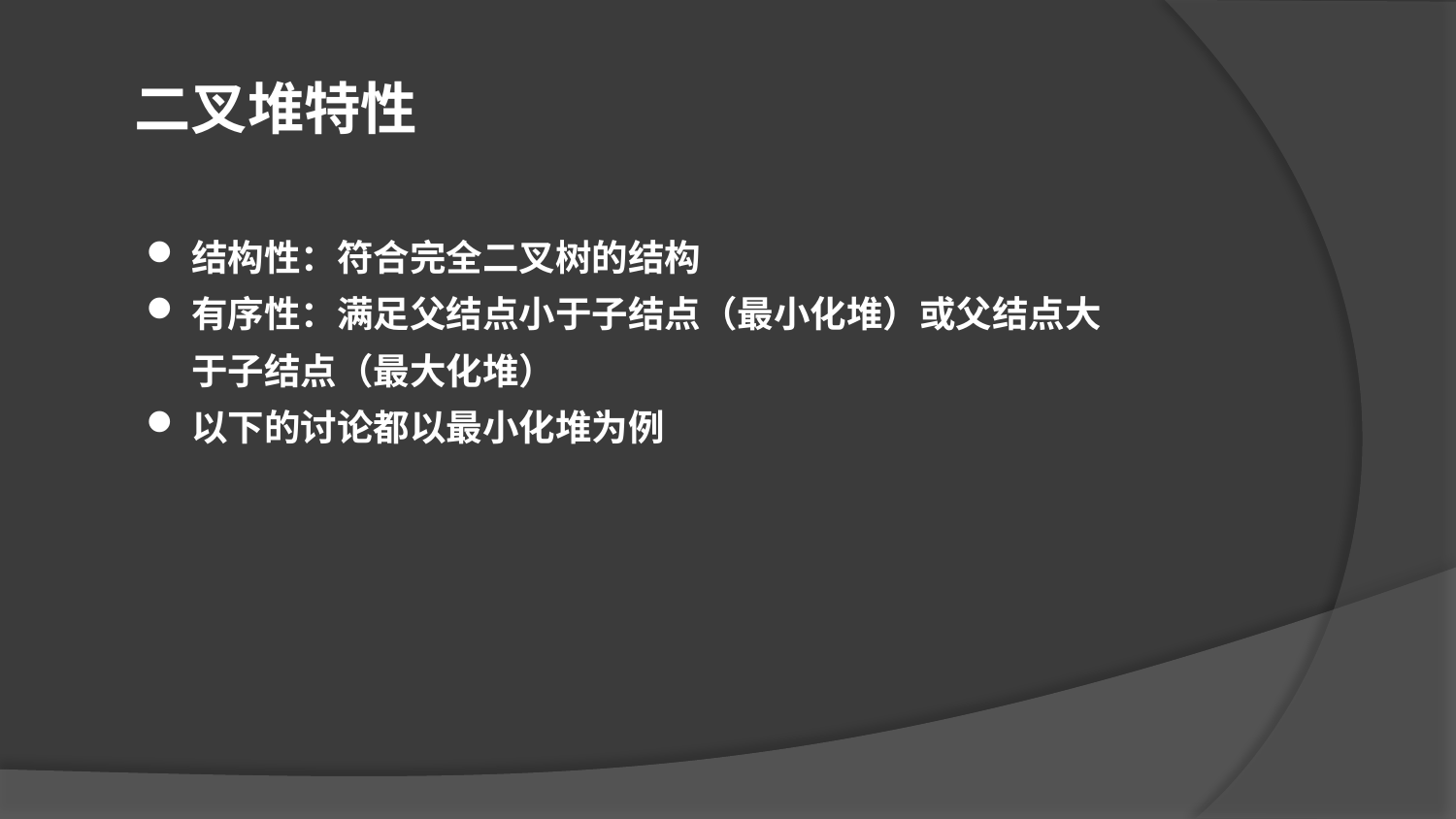

二叉堆特性
结构性：符合完全二叉树的结构
有序性：满足父结点小于子结点（最小化堆）或父结点大于子结点（最大化堆）
以下的讨论都以最小化堆为例